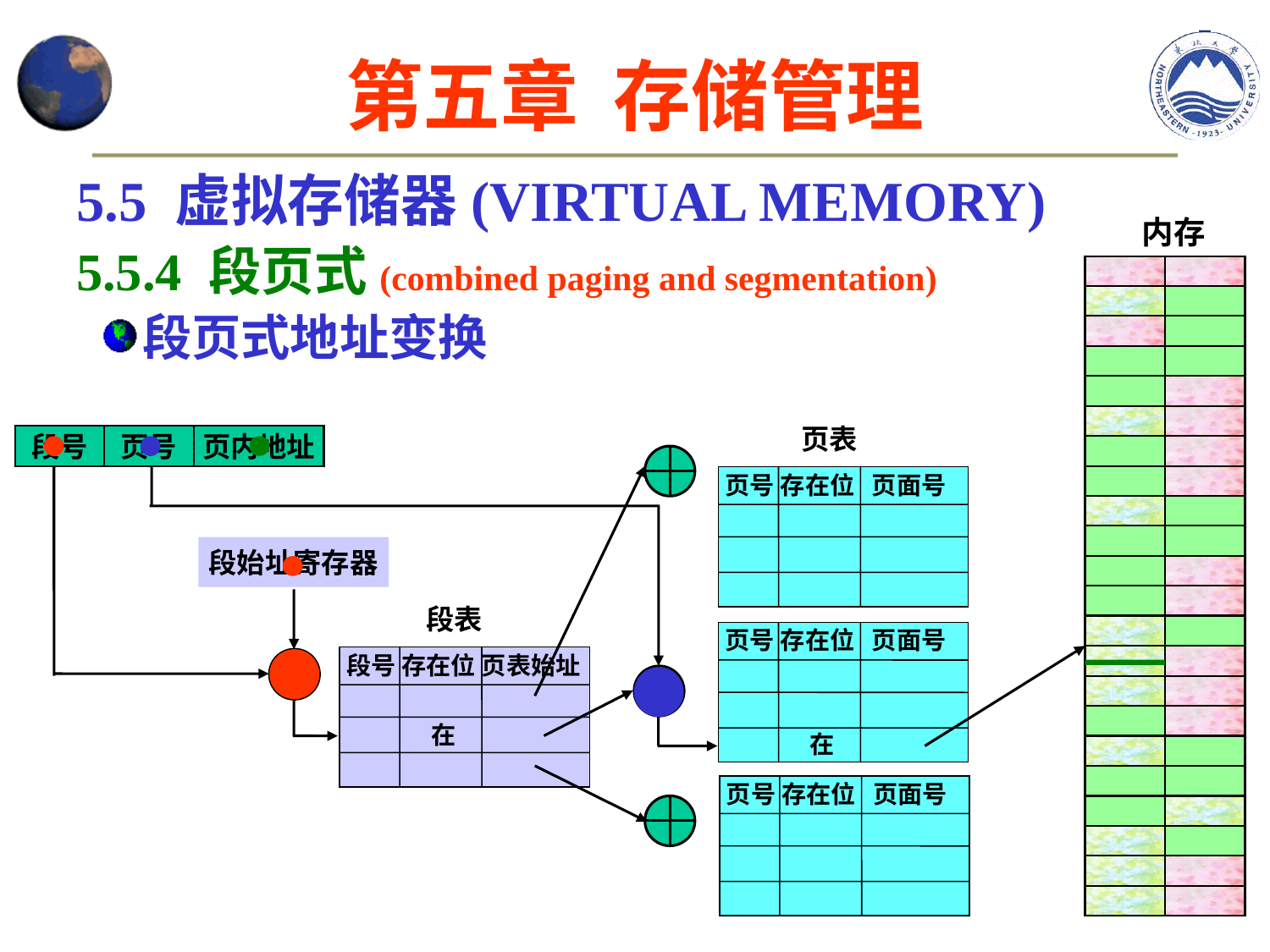

第五章  存储管理
5.5 虚拟存储器(VIRTUAL MEMORY)
5.5.4 段页式(combined paging and segmentation)
段页式地址变换
内存

页表
页号 存在位   页面号

段号
页号
页内地址

段始址寄存器

段表
段号 存在位 页表始址

在

页号 存在位   页面号

在

页号 存在位   页面号